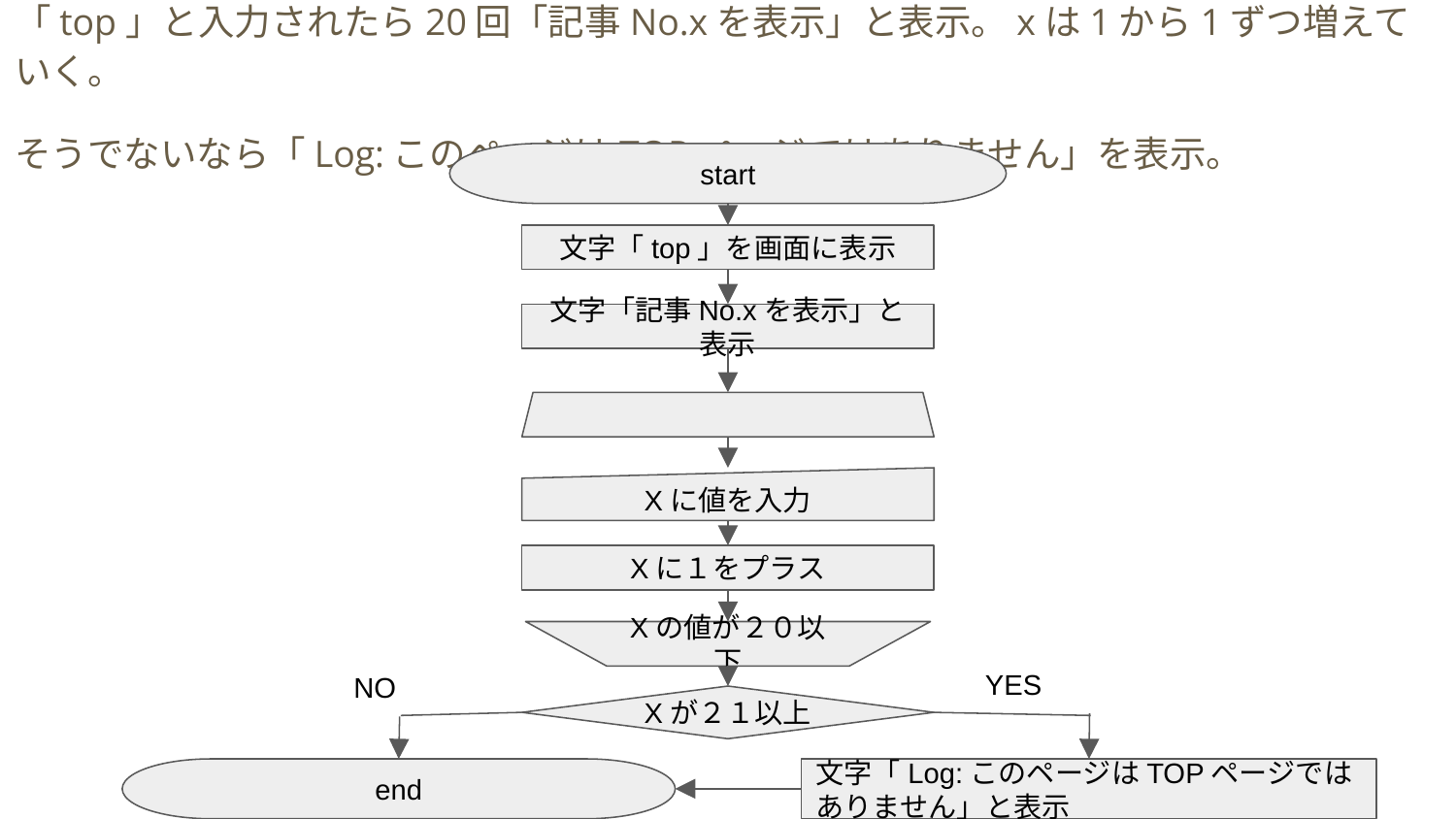

「top」と入力されたら20回「記事No.xを表示」と表示。xは1から1ずつ増えていく。
そうでないなら「Log:このページはTOPページではありません」を表示。
start
文字「top」を画面に表示
文字「記事No.xを表示」と表示

Xに値を入力
Xに１をプラス
Xの値が２０以下
YES
NO
Xが２１以上
end
文字「Log:このページはTOPページではありません」と表示